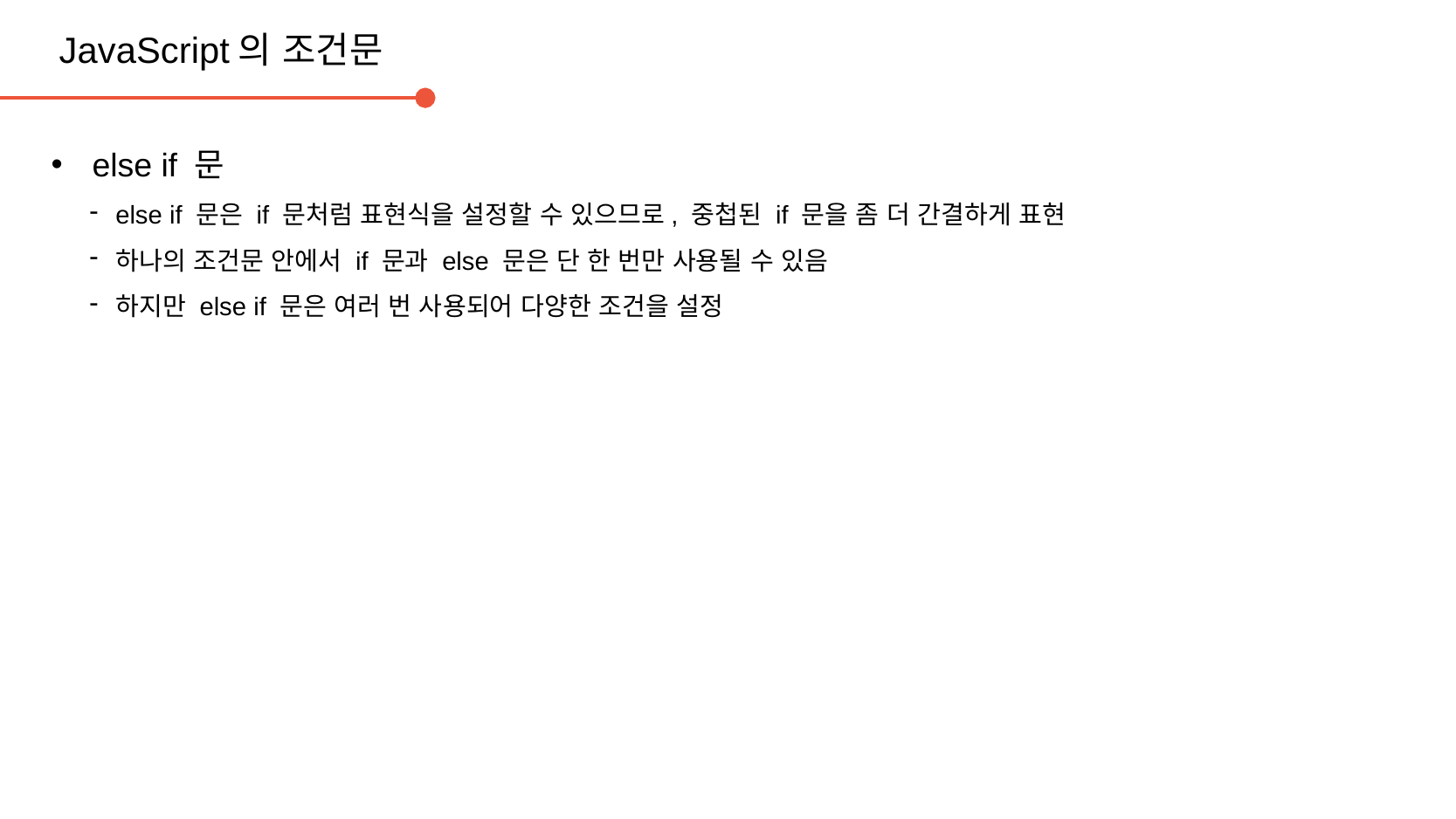

JavaScript의 조건문
else if 문
else if 문은 if 문처럼 표현식을 설정할 수 있으므로, 중첩된 if 문을 좀 더 간결하게 표현
하나의 조건문 안에서 if 문과 else 문은 단 한 번만 사용될 수 있음
하지만 else if 문은 여러 번 사용되어 다양한 조건을 설정